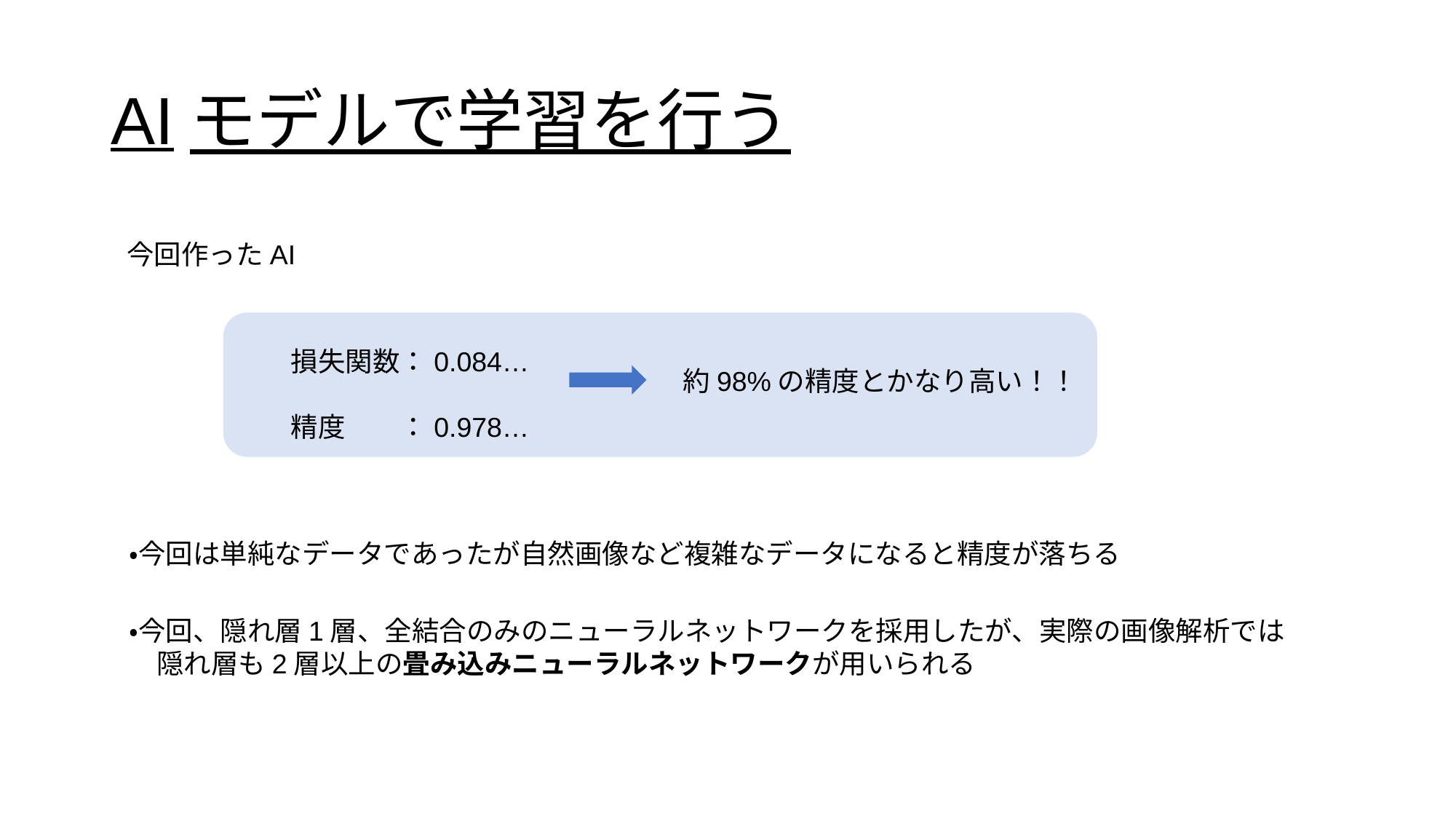

# AIモデルで学習を行う
今回作ったAI
損失関数：0.084…
精度　　：0.978…

約98%の精度とかなり高い！！

・今回は単純なデータであったが自然画像など複雑なデータになると精度が落ちる
・今回、隠れ層1層、全結合のみのニューラルネットワークを採用したが、実際の画像解析では
　隠れ層も2層以上の畳み込みニューラルネットワークが用いられる